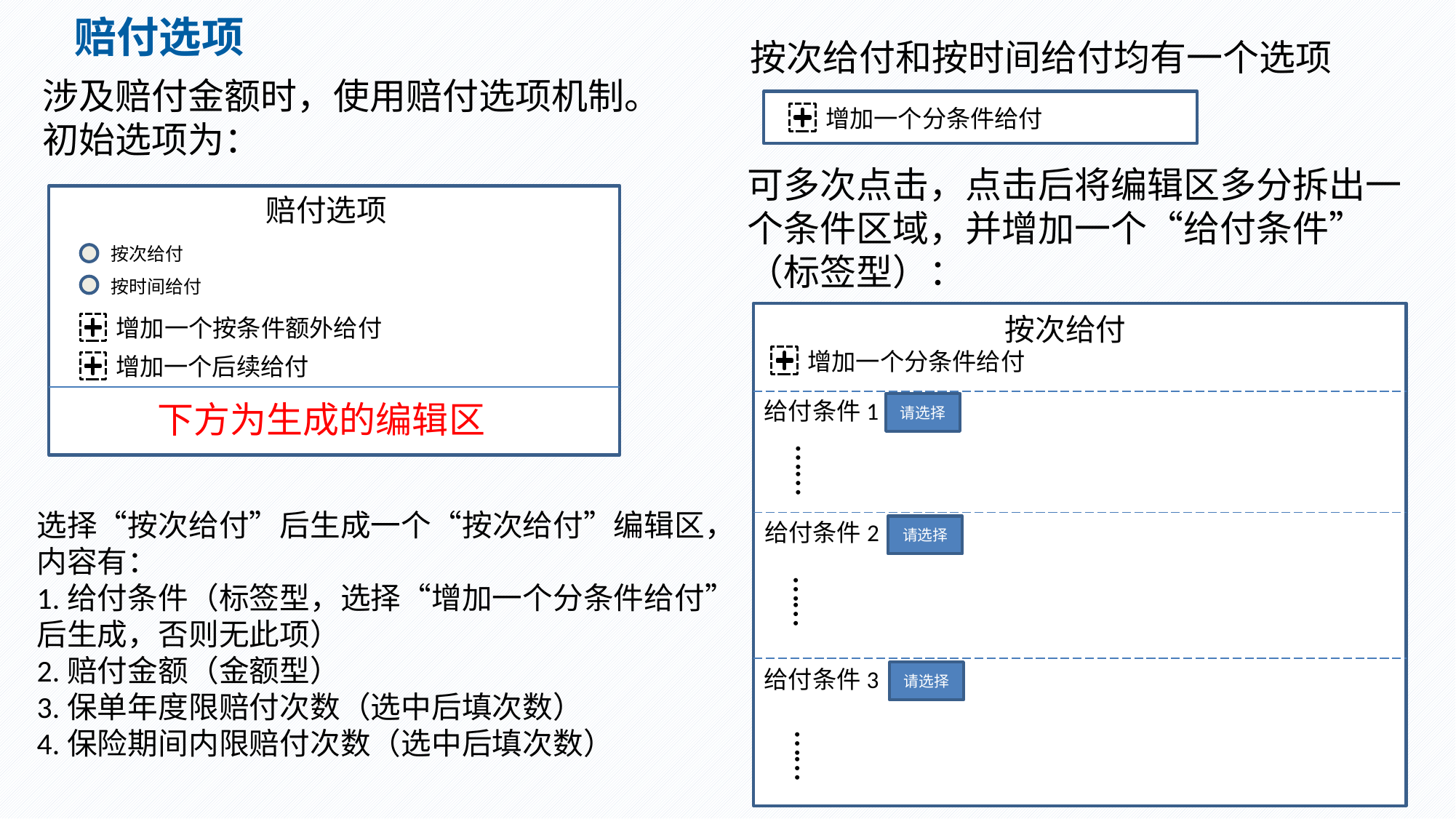

赔付选项
按次给付和按时间给付均有一个选项
涉及赔付金额时，使用赔付选项机制。初始选项为：

增加一个分条件给付

可多次点击，点击后将编辑区多分拆出一个条件区域，并增加一个“给付条件”（标签型）：
赔付选项

按次给付

按时间给付

按次给付
增加一个按条件额外给付

增加一个分条件给付
增加一个后续给付

给付条件1
下方为生成的编辑区
请选择
……
选择“按次给付”后生成一个“按次给付”编辑区，
内容有：
1.给付条件（标签型，选择“增加一个分条件给付”后生成，否则无此项）
2.赔付金额（金额型）
3.保单年度限赔付次数（选中后填次数）
4.保险期间内限赔付次数（选中后填次数）
给付条件2
请选择
……
给付条件3
请选择
……